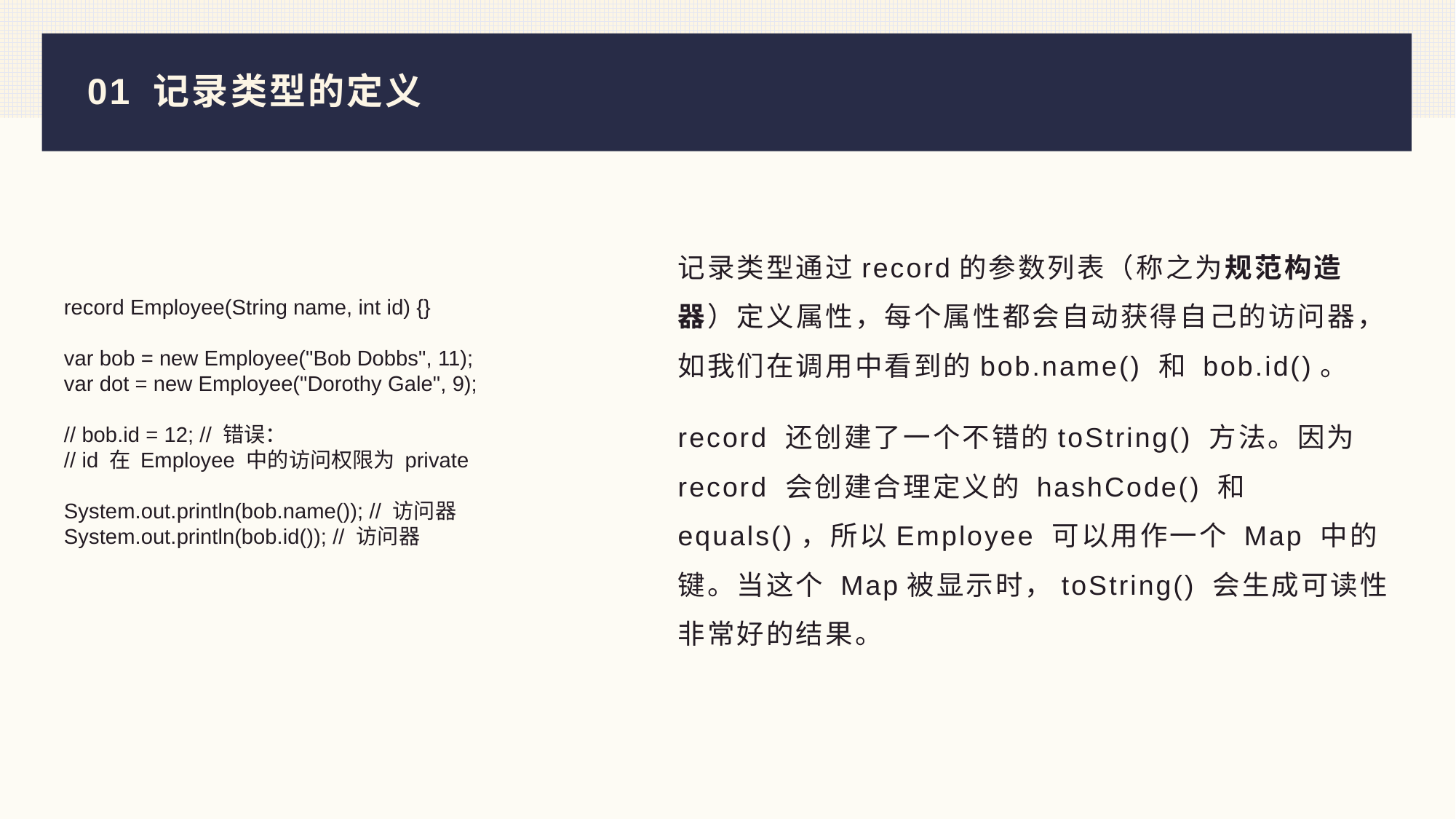

# 01 记录类型的定义
记录类型通过record的参数列表（称之为规范构造器）定义属性，每个属性都会自动获得自己的访问器，如我们在调用中看到的bob.name() 和 bob.id()。
record 还创建了一个不错的toString() 方法。因为 record 会创建合理定义的 hashCode() 和 equals()，所以Employee 可以用作一个 Map 中的键。当这个 Map被显示时，toString() 会生成可读性非常好的结果。
record Employee(String name, int id) {}

var bob = new Employee("Bob Dobbs", 11);
var dot = new Employee("Dorothy Gale", 9);

// bob.id = 12; // 错误：
// id 在 Employee 中的访问权限为 private

System.out.println(bob.name()); // 访问器
System.out.println(bob.id()); // 访问器